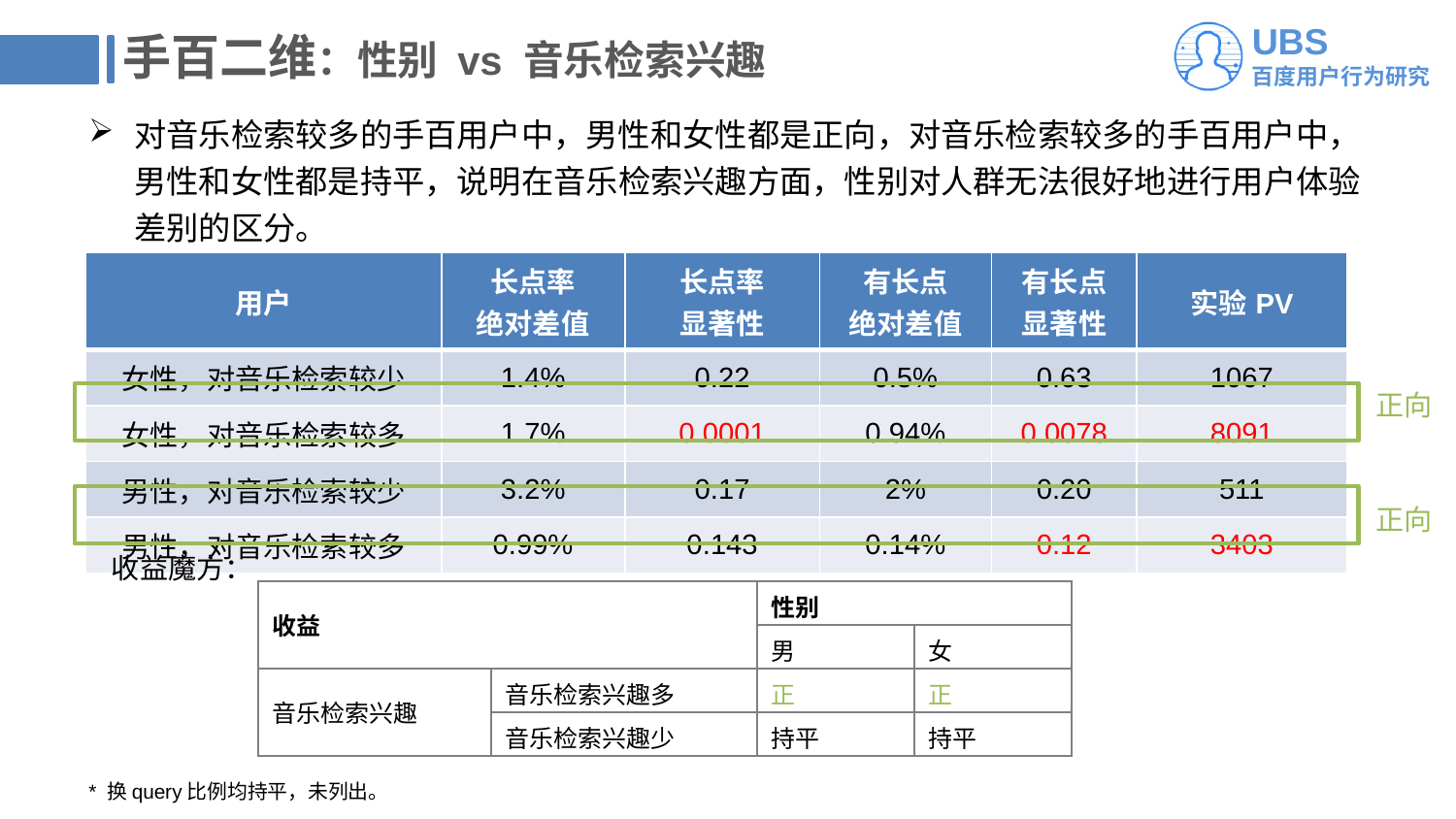

# 手百二维：性别 vs 音乐检索兴趣

对音乐检索较多的手百用户中，男性和女性都是正向，对音乐检索较多的手百用户中，男性和女性都是持平，说明在音乐检索兴趣方面，性别对人群无法很好地进行用户体验差别的区分。
| 用户 | 长点率 绝对差值 | 长点率 显著性 | 有长点 绝对差值 | 有长点 显著性 | 实验PV |
| --- | --- | --- | --- | --- | --- |
| 女性，对音乐检索较少 | 1.4% | 0.22 | 0.5% | 0.63 | 1067 |
| 女性，对音乐检索较多 | 1.7% | 0.0001 | 0.94% | 0.0078 | 8091 |
| 男性，对音乐检索较少 | 3.2% | 0.17 | 2% | 0.20 | 511 |
| 男性，对音乐检索较多 | 0.99% | 0.143 | 0.14% | 0.12 | 3403 |
正向

正向
收益魔方：
| 收益 |  | 性别 |  |
| --- | --- | --- | --- |
|  |  | 男 | 女 |
| 音乐检索兴趣 | 音乐检索兴趣多 | 正 | 正 |
|  | 音乐检索兴趣少 | 持平 | 持平 |
* 换query比例均持平，未列出。